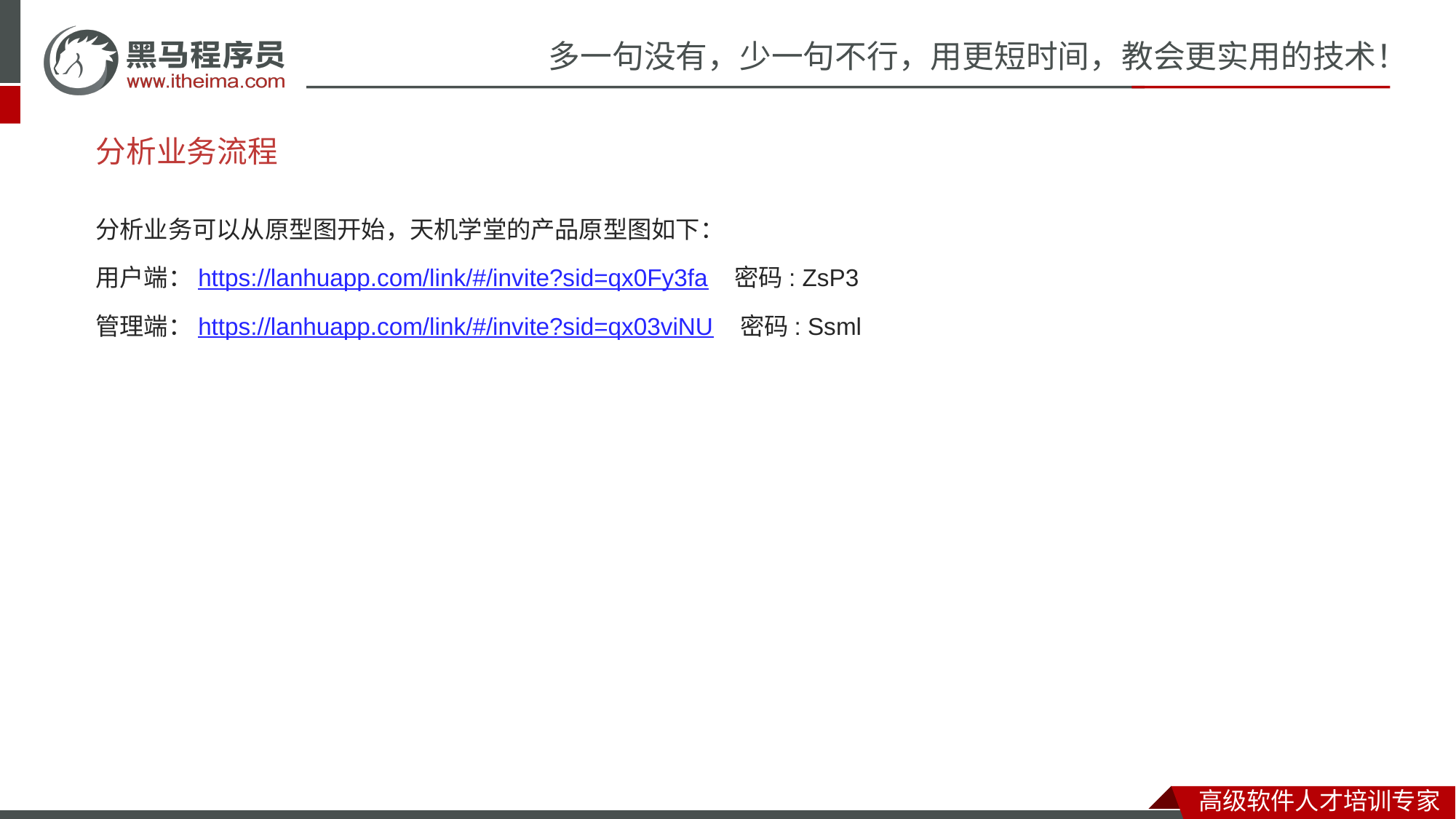

# 分析业务流程
分析业务可以从原型图开始，天机学堂的产品原型图如下：
用户端：https://lanhuapp.com/link/#/invite?sid=qx0Fy3fa   密码: ZsP3
管理端：https://lanhuapp.com/link/#/invite?sid=qx03viNU   密码: Ssml